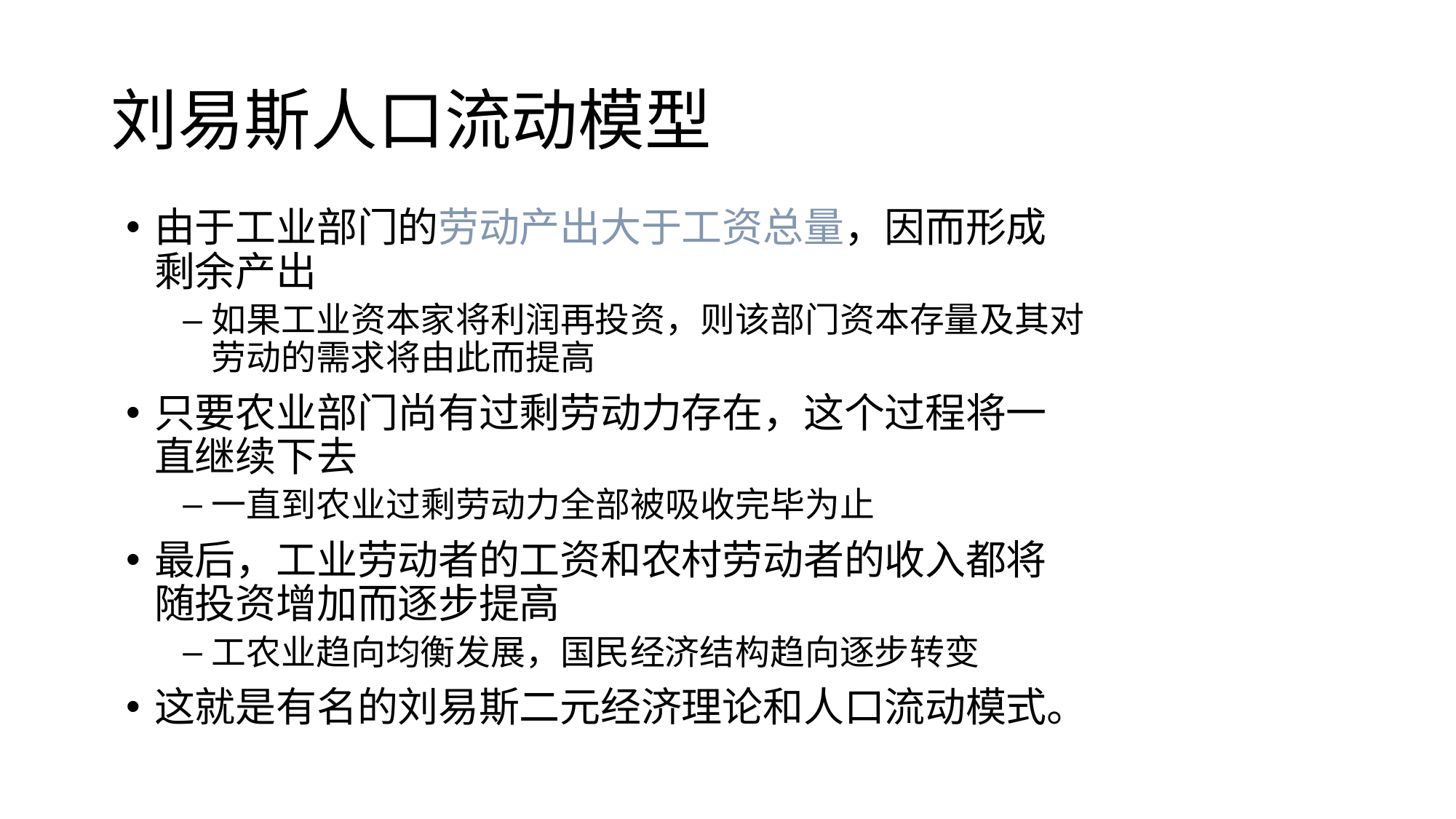

# 刘易斯人口流动模型
由于工业部门的劳动产出大于工资总量，因而形成剩余产出
如果工业资本家将利润再投资，则该部门资本存量及其对劳动的需求将由此而提高
只要农业部门尚有过剩劳动力存在，这个过程将一直继续下去
一直到农业过剩劳动力全部被吸收完毕为止
最后，工业劳动者的工资和农村劳动者的收入都将随投资增加而逐步提高
工农业趋向均衡发展，国民经济结构趋向逐步转变
这就是有名的刘易斯二元经济理论和人口流动模式。